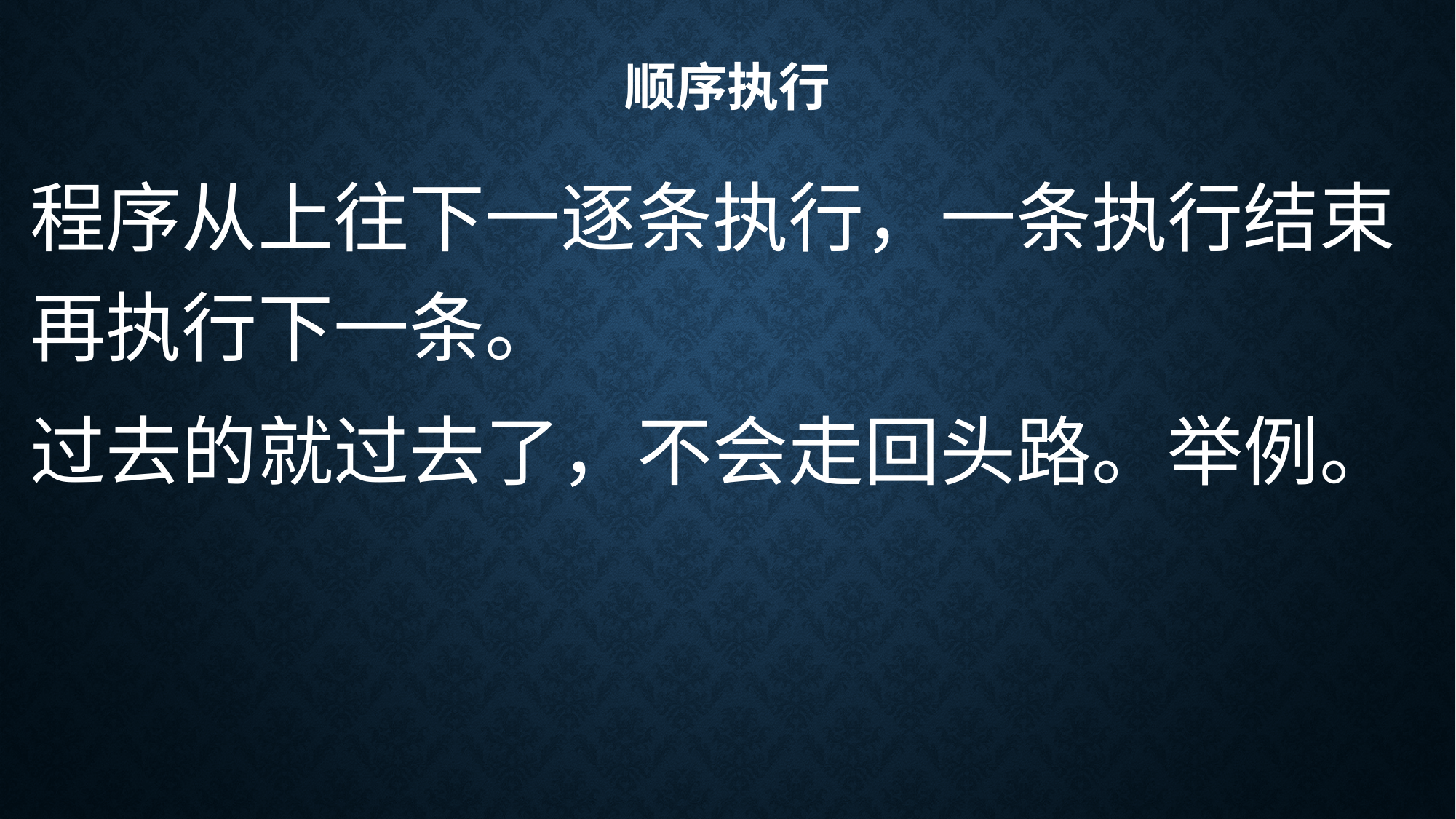

# 顺序执行
程序从上往下一逐条执行，一条执行结束再执行下一条。
过去的就过去了，不会走回头路。举例。